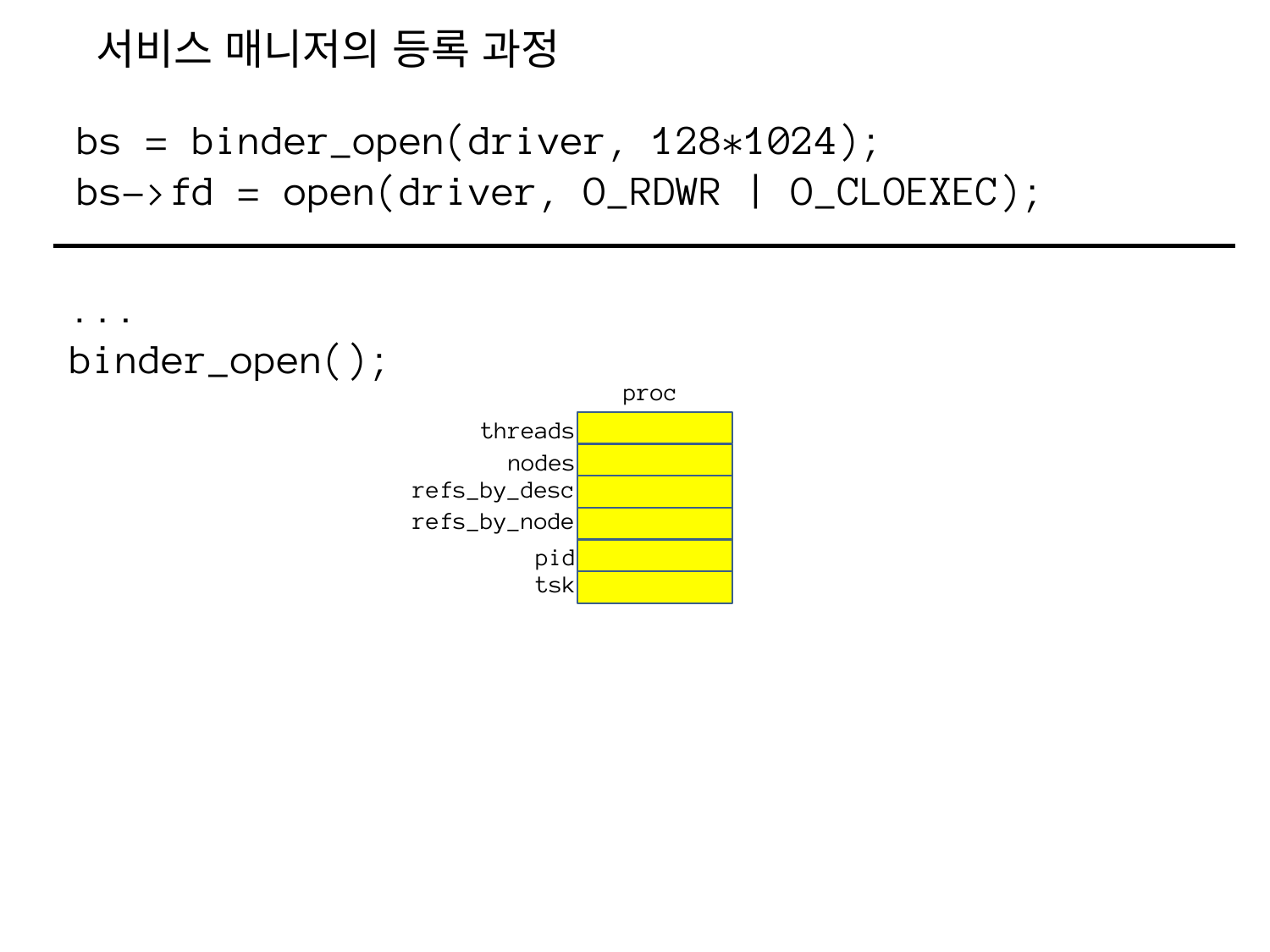

서비스 매니저의 등록 과정
bs = binder_open(driver, 128*1024);
bs->fd = open(driver, O_RDWR | O_CLOEXEC);
...
binder_open();
proc
threads

nodes

refs_by_desc

refs_by_node

pid

tsk